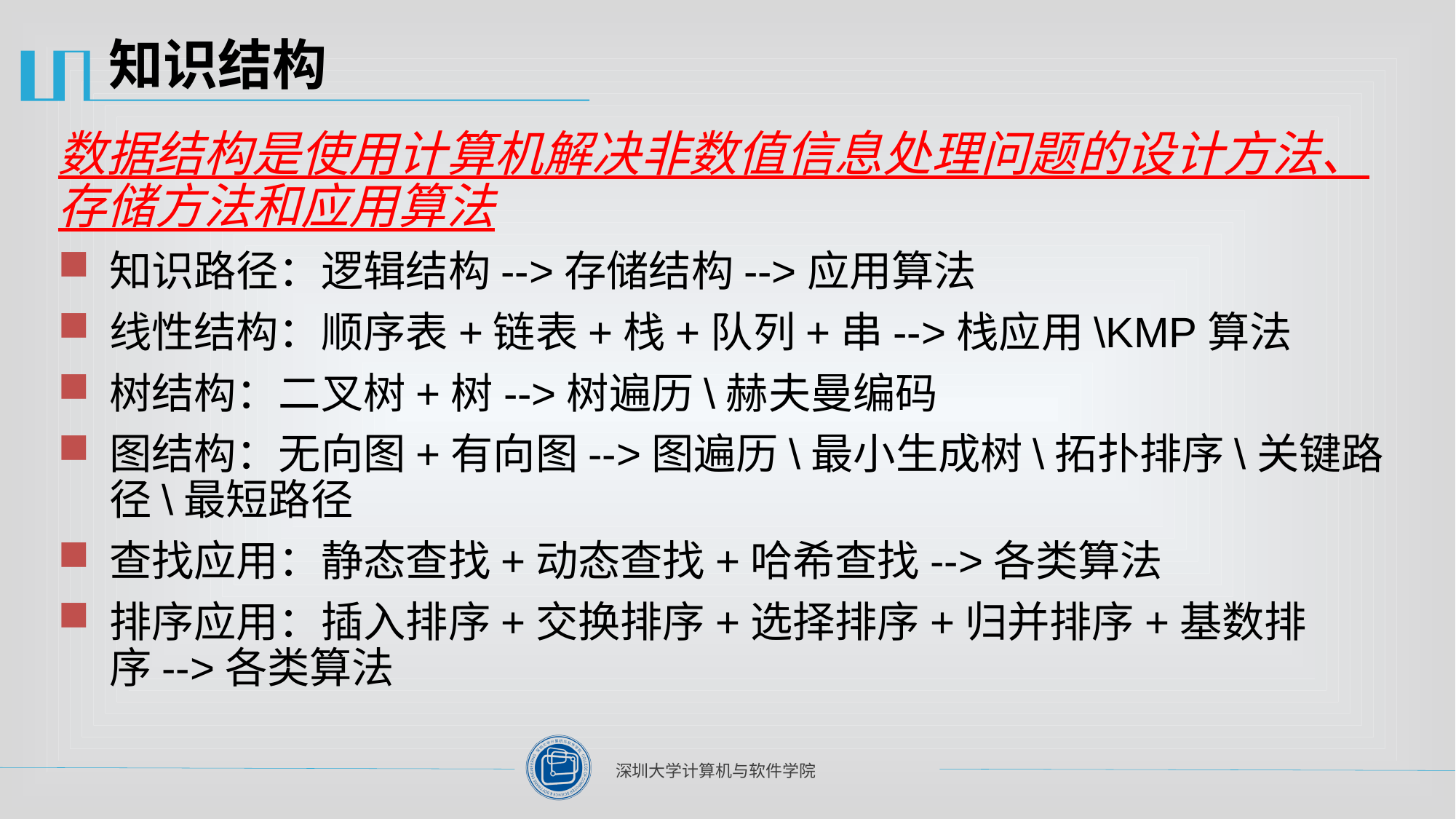

知识结构
数据结构是使用计算机解决非数值信息处理问题的设计方法、存储方法和应用算法
知识路径：逻辑结构-->存储结构-->应用算法
线性结构：顺序表+链表+栈+队列+串-->栈应用\KMP算法
树结构：二叉树+树-->树遍历\赫夫曼编码
图结构：无向图+有向图-->图遍历\最小生成树\拓扑排序\关键路径\最短路径
查找应用：静态查找+动态查找+哈希查找-->各类算法
排序应用：插入排序+交换排序+选择排序+归并排序+基数排序-->各类算法

3